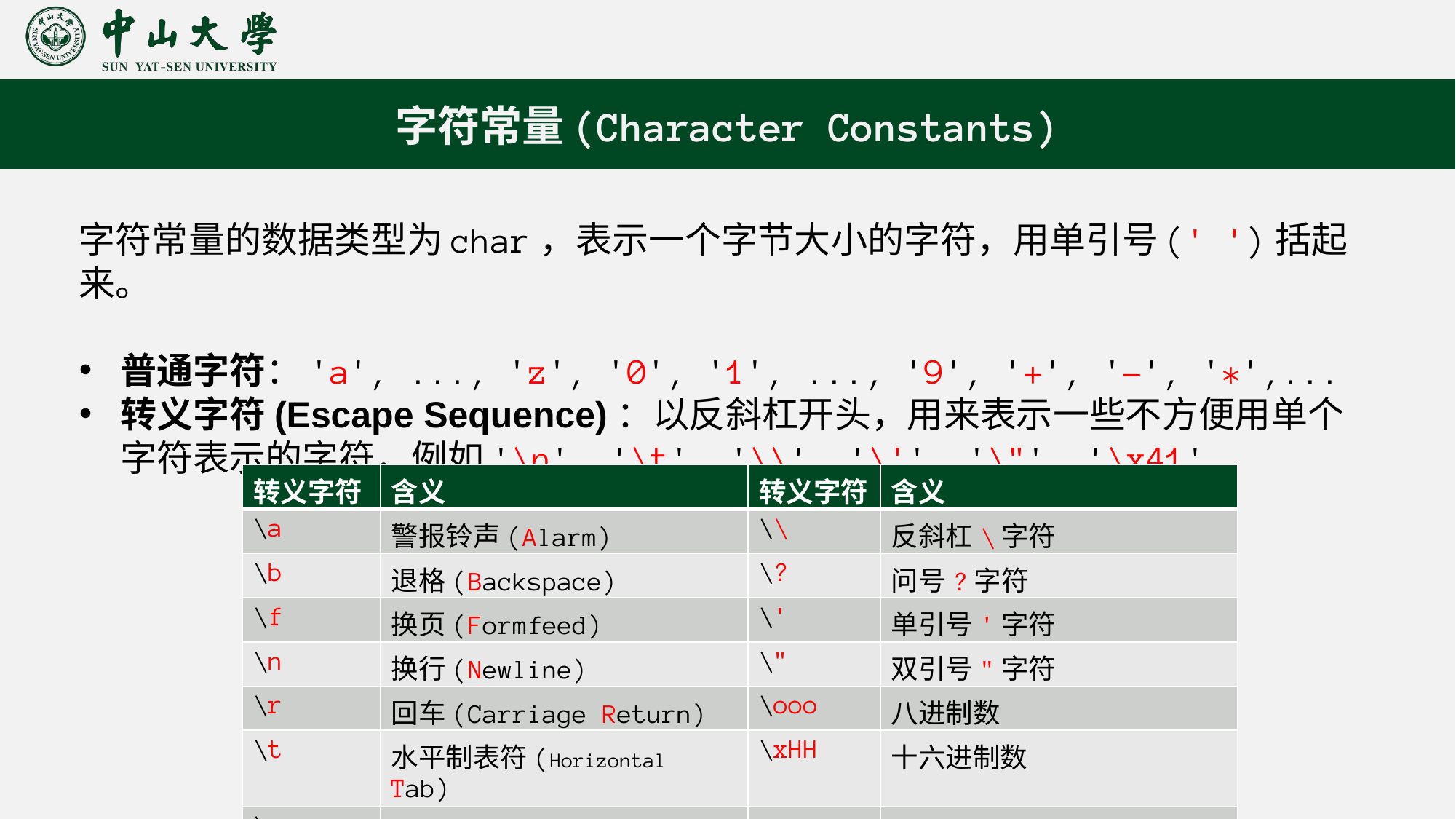

字符常量(Character Constants)
字符常量的数据类型为char，表示一个字节大小的字符，用单引号(' ')括起来。

普通字符：'a', ..., 'z', '0', '1', ..., '9', '+', '-', '*',...
转义字符(Escape Sequence)：以反斜杠开头，用来表示一些不方便用单个字符表示的字符，例如'\n', '\t', '\\', '\'', '\"', '\x41'
| 转义字符 | 含义 | 转义字符 | 含义 |
| --- | --- | --- | --- |
| \a | 警报铃声(Alarm) | \\ | 反斜杠\字符 |
| \b | 退格(Backspace) | \? | 问号?字符 |
| \f | 换页(Formfeed) | \' | 单引号'字符 |
| \n | 换行(Newline) | \" | 双引号"字符 |
| \r | 回车(Carriage Return) | \ooo | 八进制数 |
| \t | 水平制表符(Horizontal Tab) | \xHH | 十六进制数 |
| \v | 垂直制表符(Vertical Tab) |  |  |